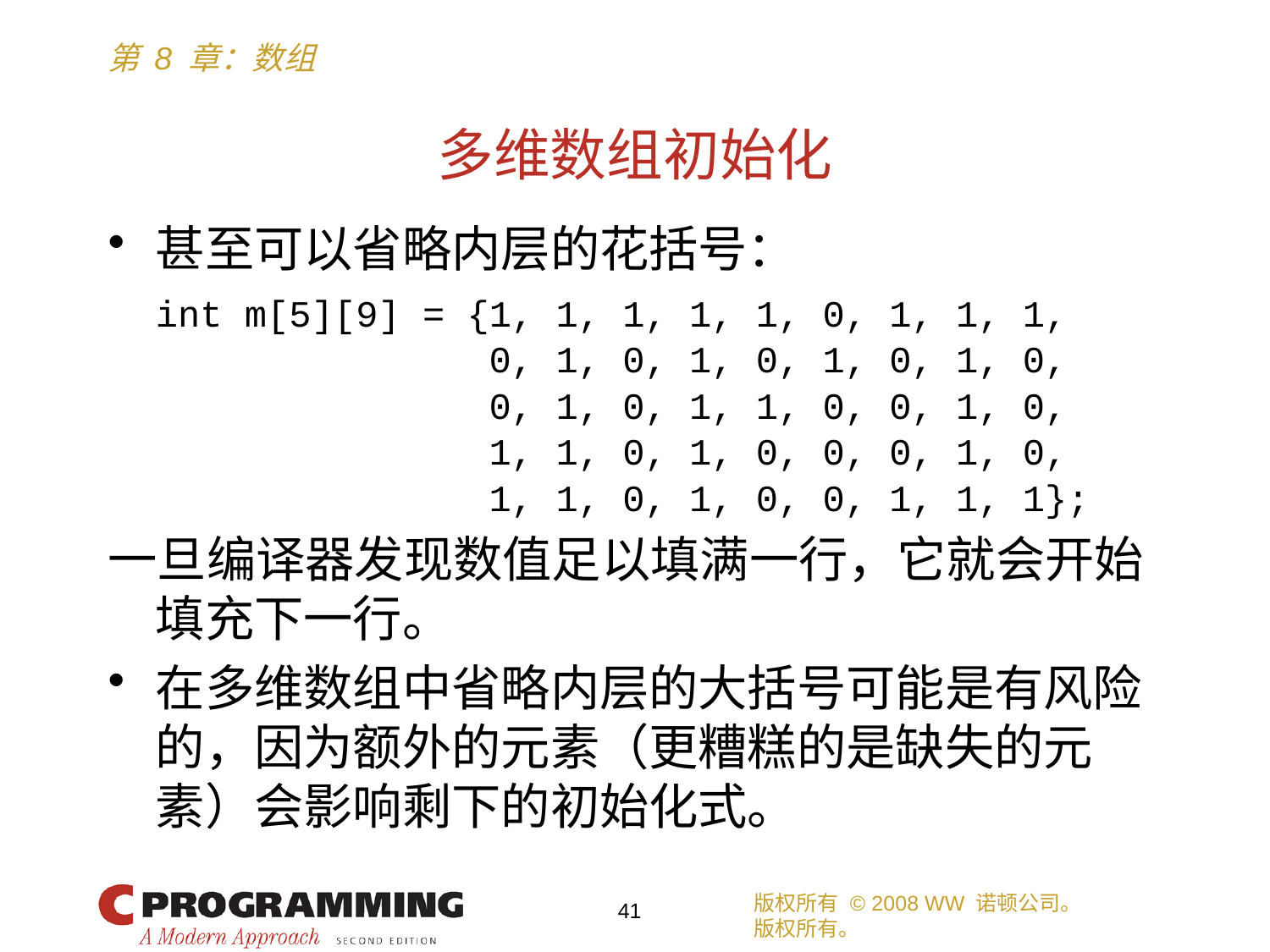

# 多维数组初始化
甚至可以省略内层的花括号：
	int m[5][9] = {1, 1, 1, 1, 1, 0, 1, 1, 1,
	               0, 1, 0, 1, 0, 1, 0, 1, 0,
	               0, 1, 0, 1, 1, 0, 0, 1, 0,
	               1, 1, 0, 1, 0, 0, 0, 1, 0,
	               1, 1, 0, 1, 0, 0, 1, 1, 1};
一旦编译器发现数值足以填满一行，它就会开始填充下一行。
在多维数组中省略内层的大括号可能是有风险的，因为额外的元素（更糟糕的是缺失的元素）会影响剩下的初始化式。
版权所有 © 2008 WW 诺顿公司。
版权所有。
41